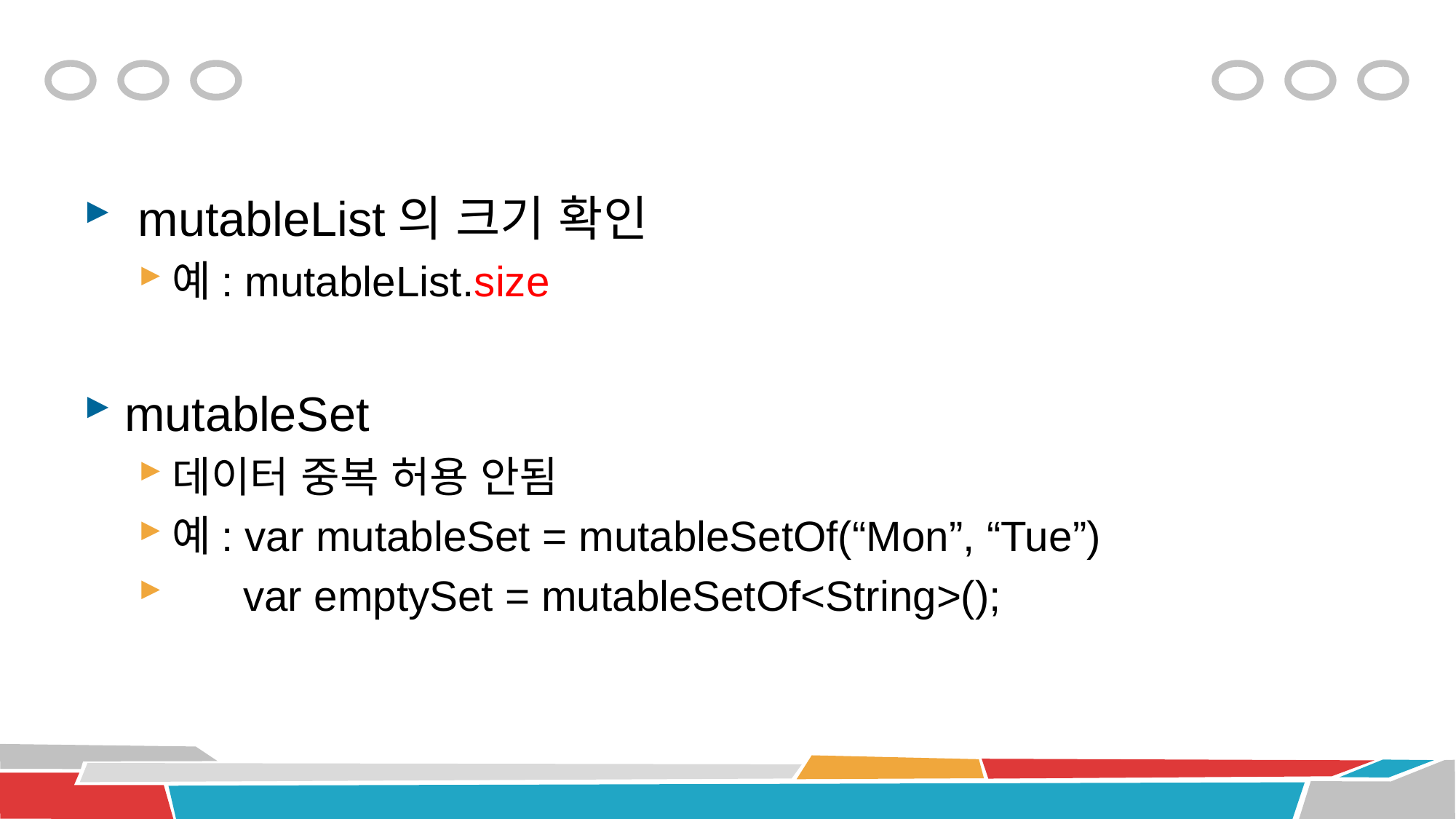

#
 mutableList의 크기 확인
예: mutableList.size

mutableSet
데이터 중복 허용 안됨
예: var mutableSet = mutableSetOf(“Mon”, “Tue”)
      var emptySet = mutableSetOf<String>();